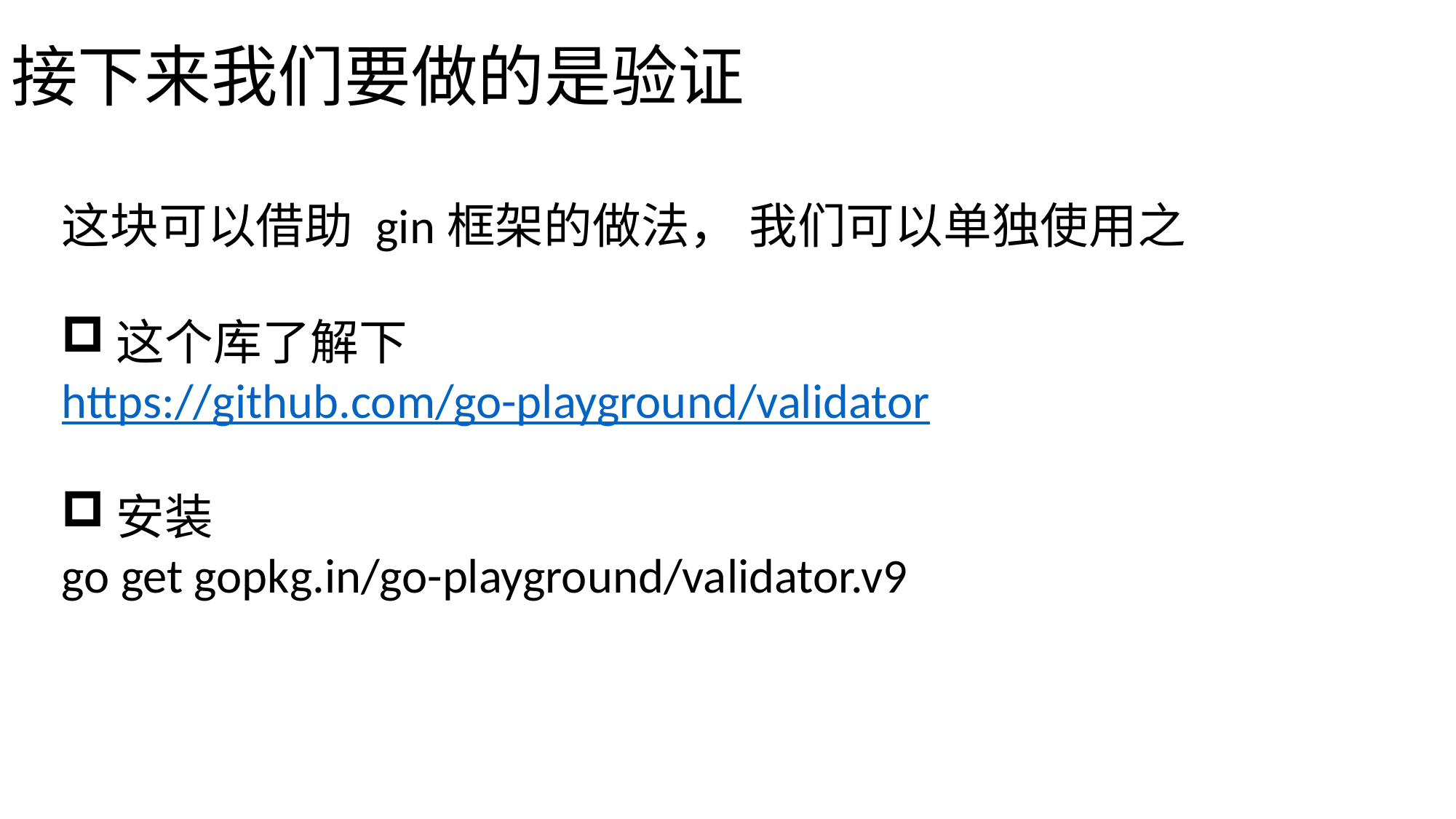

# 接下来我们要做的是验证
这块可以借助 gin框架的做法， 我们可以单独使用之

这个库了解下
https://github.com/go-playground/validator

安装
go get gopkg.in/go-playground/validator.v9